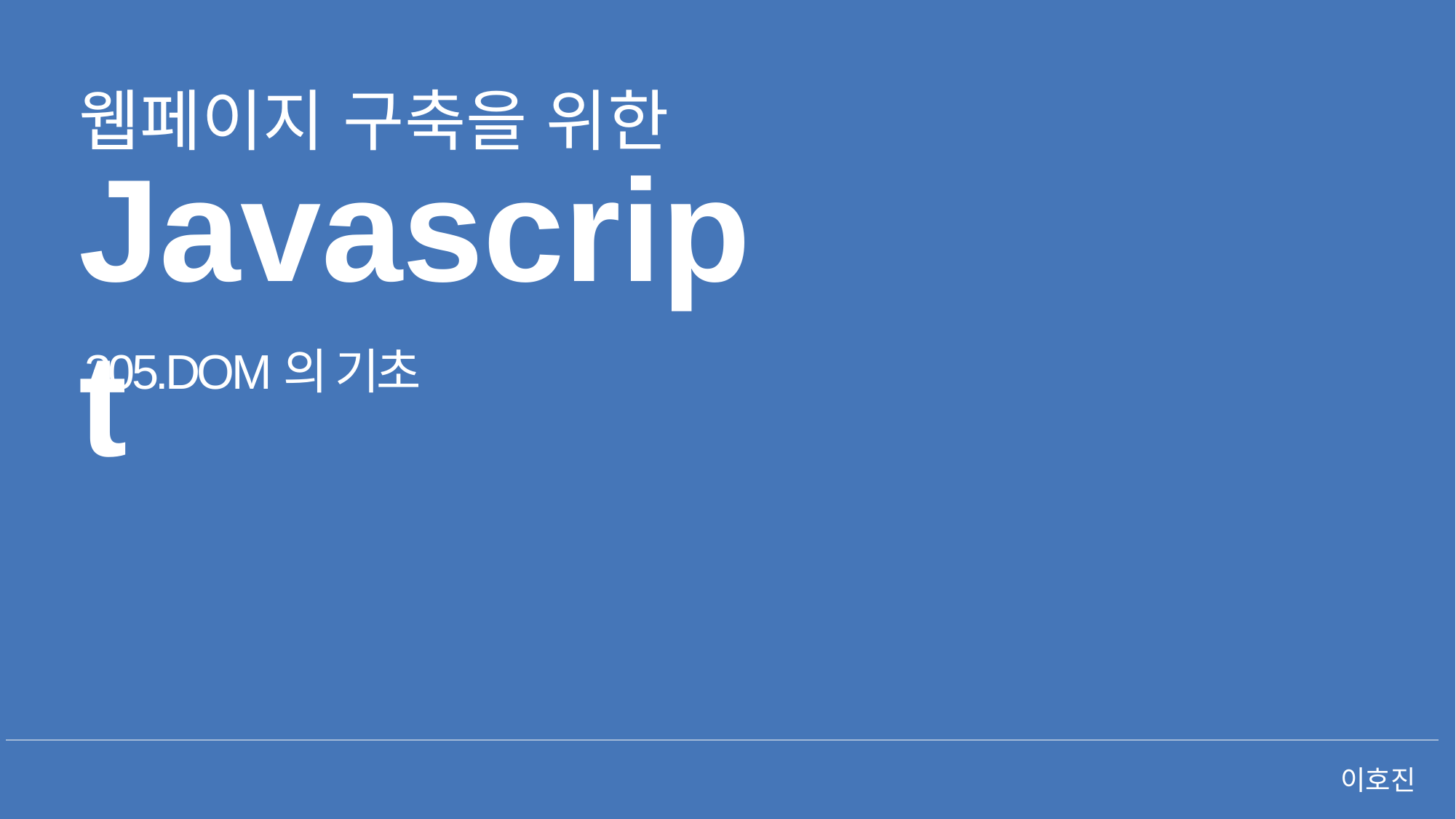

웹페이지 구축을 위한
Javascript
305.DOM의 기초
이호진